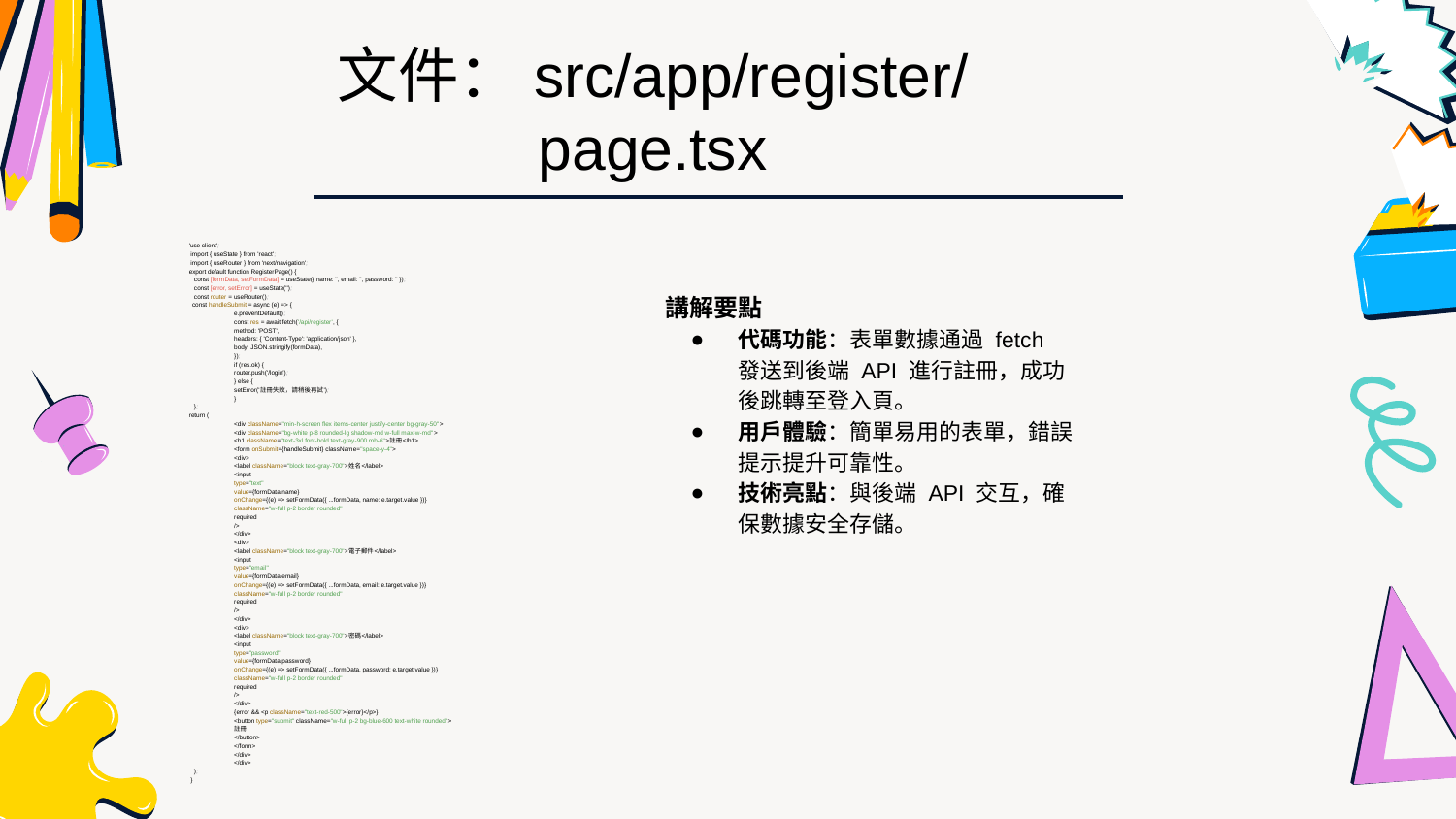

文件：src/app/register/page.tsx
'use client';
 import { useState } from 'react';
 import { useRouter } from 'next/navigation';
export default function RegisterPage() {
   const [formData, setFormData] = useState({ name: '', email: '', password: '' });
   const [error, setError] = useState('');
   const router = useRouter();
  const handleSubmit = async (e) => {
 	e.preventDefault();
 	const res = await fetch('/api/register', {
   	method: 'POST',
   	headers: { 'Content-Type': 'application/json' },
   	body: JSON.stringify(formData),
 	});
 	if (res.ok) {
   	router.push('/login');
 	} else {
   	setError('註冊失敗，請稍後再試');
 	}
   };
return (
 	<div className="min-h-screen flex items-center justify-center bg-gray-50">
   	<div className="bg-white p-8 rounded-lg shadow-md w-full max-w-md">
     	<h1 className="text-3xl font-bold text-gray-900 mb-6">註冊</h1>
     	<form onSubmit={handleSubmit} className="space-y-4">
       	<div>
         	<label className="block text-gray-700">姓名</label>
         	<input
           	type="text"
           	value={formData.name}
           	onChange={(e) => setFormData({ ...formData, name: e.target.value })}
           	className="w-full p-2 border rounded"
           	required
         	/>
       	</div>
       	<div>
         	<label className="block text-gray-700">電子郵件</label>
         	<input
           	type="email"
           	value={formData.email}
           	onChange={(e) => setFormData({ ...formData, email: e.target.value })}
           	className="w-full p-2 border rounded"
           	required
         	/>
       	</div>
       	<div>
         	<label className="block text-gray-700">密碼</label>
         	<input
           	type="password"
           	value={formData.password}
           	onChange={(e) => setFormData({ ...formData, password: e.target.value })}
           	className="w-full p-2 border rounded"
           	required
         	/>
       	</div>
       	{error && <p className="text-red-500">{error}</p>}
       	<button type="submit" className="w-full p-2 bg-blue-600 text-white rounded">
         	註冊
       	</button>
     	</form>
   	</div>
 	</div>
   );
 }

講解要點
代碼功能：表單數據通過 fetch 發送到後端 API 進行註冊，成功後跳轉至登入頁。
用戶體驗：簡單易用的表單，錯誤提示提升可靠性。
技術亮點：與後端 API 交互，確保數據安全存儲。